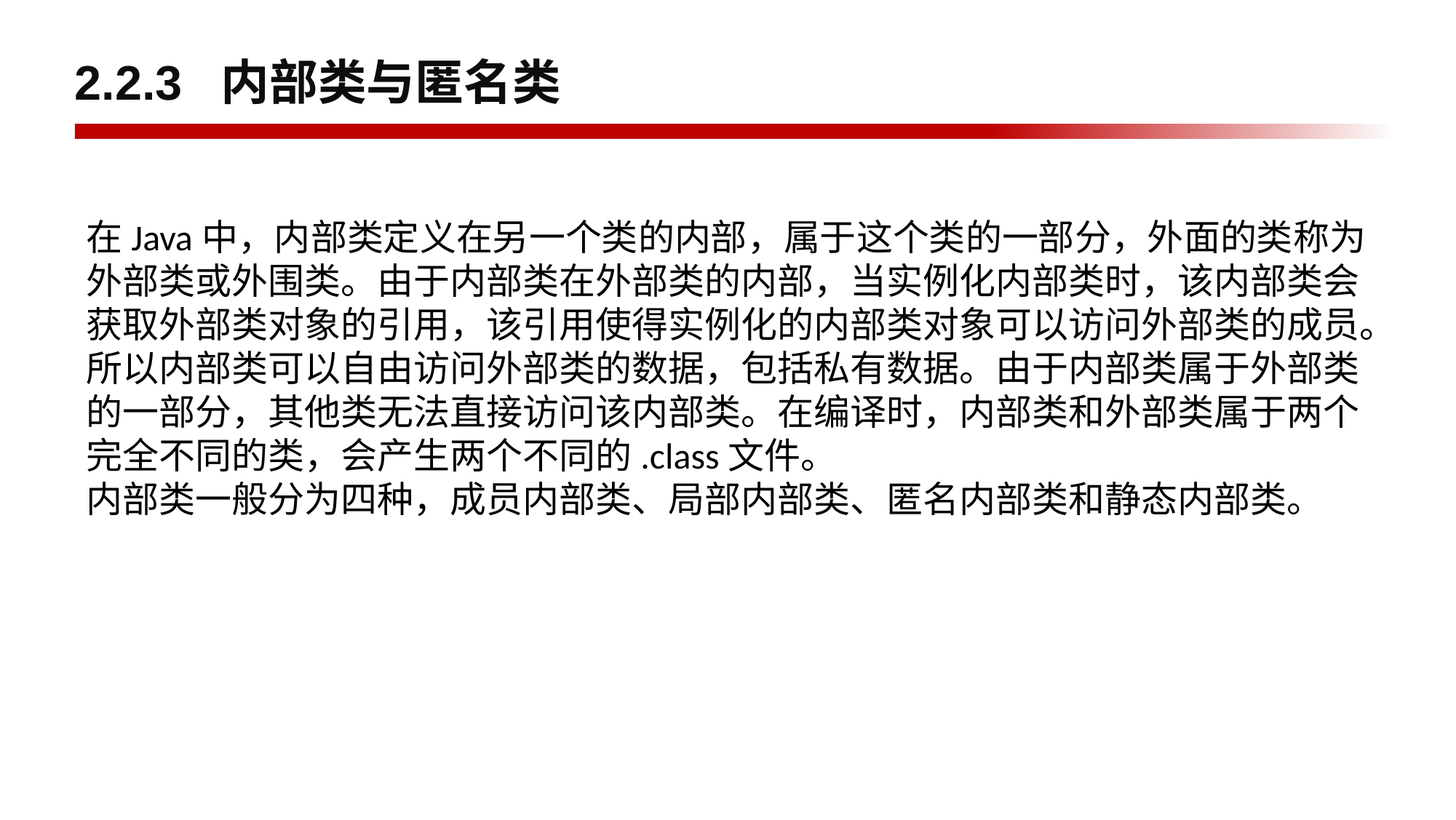

# 2.2.3  内部类与匿名类

在Java中，内部类定义在另一个类的内部，属于这个类的一部分，外面的类称为外部类或外围类。由于内部类在外部类的内部，当实例化内部类时，该内部类会获取外部类对象的引用，该引用使得实例化的内部类对象可以访问外部类的成员。所以内部类可以自由访问外部类的数据，包括私有数据。由于内部类属于外部类的一部分，其他类无法直接访问该内部类。在编译时，内部类和外部类属于两个完全不同的类，会产生两个不同的.class文件。
内部类一般分为四种，成员内部类、局部内部类、匿名内部类和静态内部类。